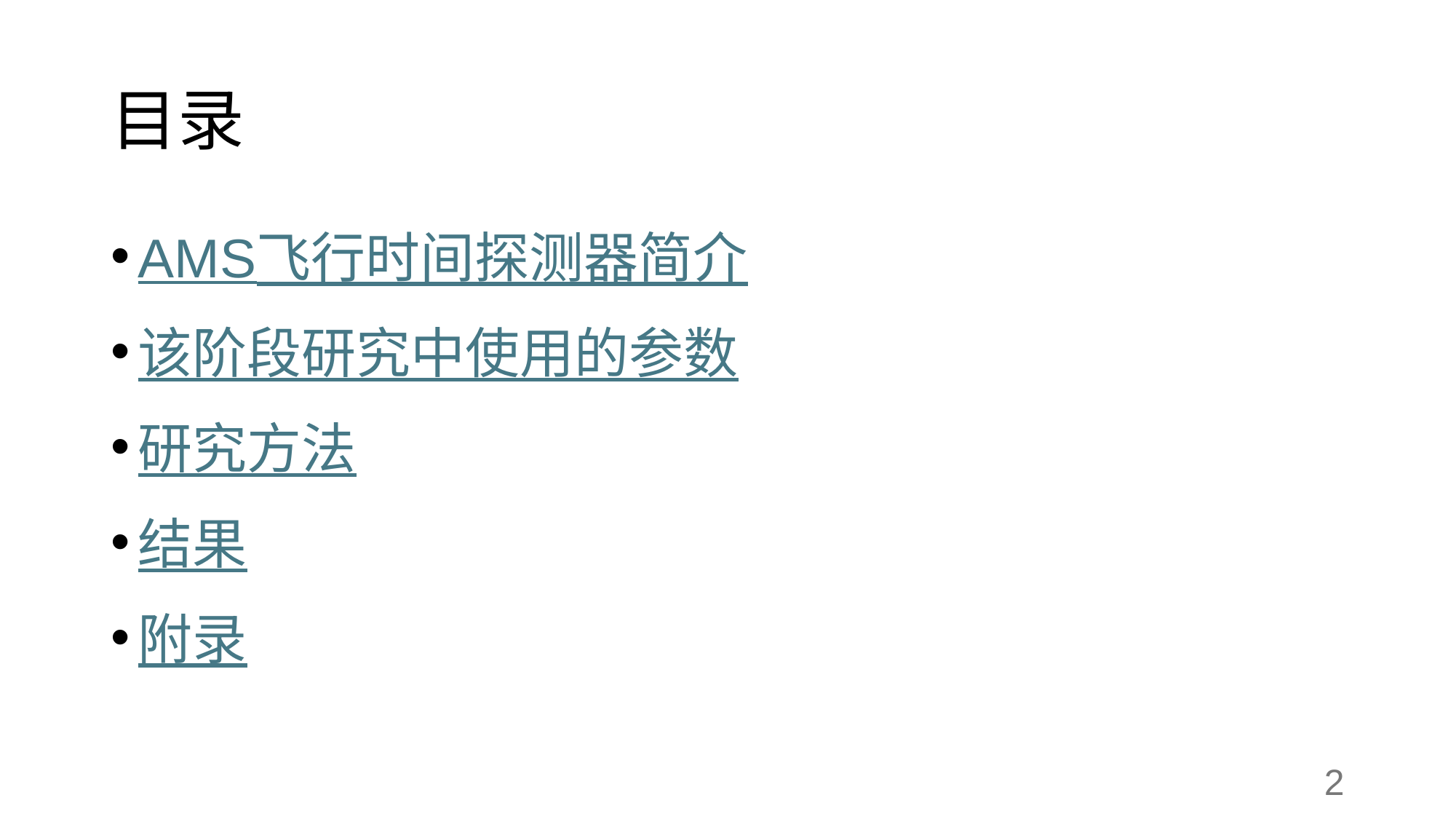

# 目录
AMS飞行时间探测器简介
该阶段研究中使用的参数
研究方法
结果
附录
2